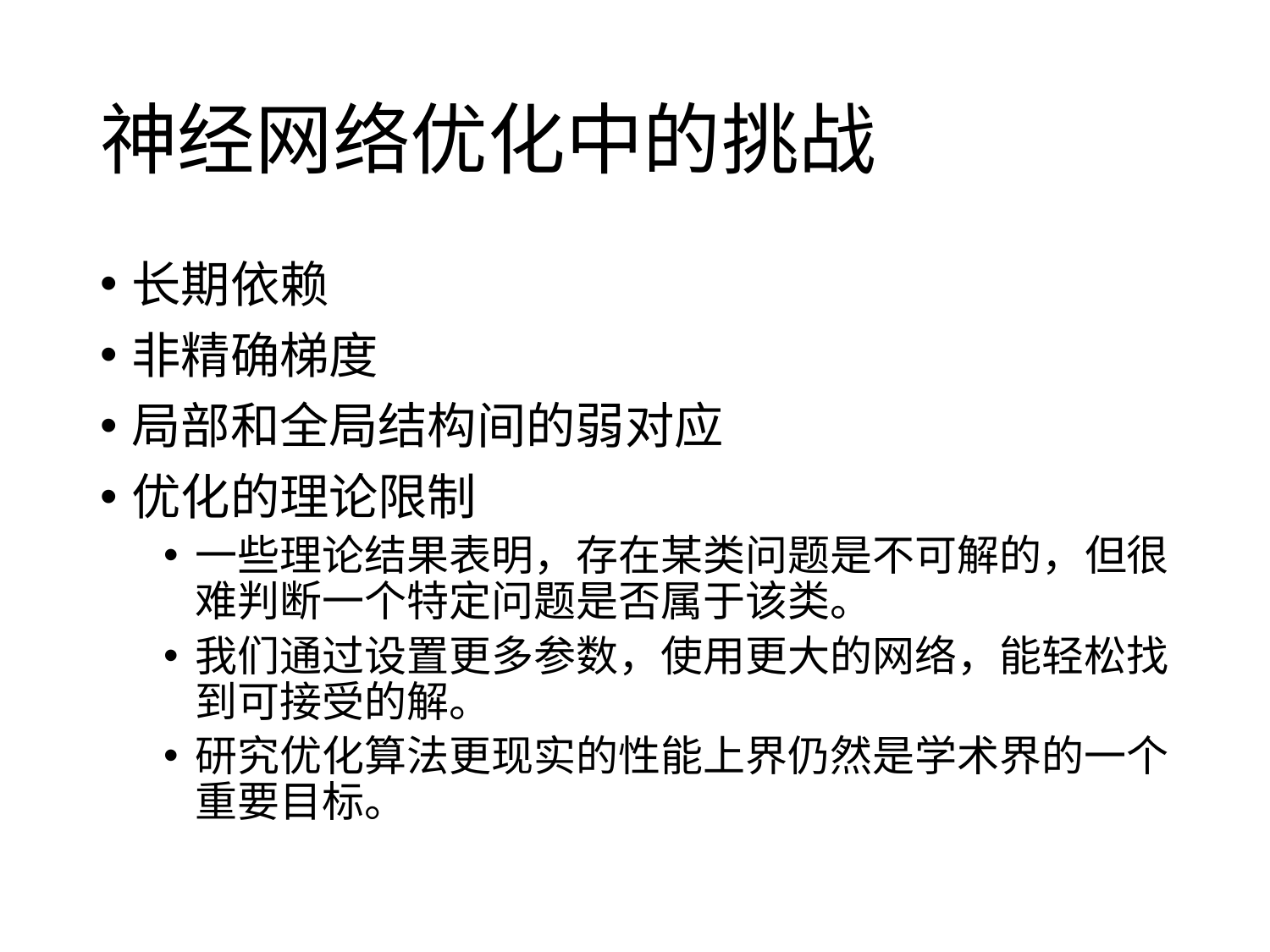

# 神经网络优化中的挑战
长期依赖
非精确梯度
局部和全局结构间的弱对应
优化的理论限制
一些理论结果表明，存在某类问题是不可解的，但很难判断一个特定问题是否属于该类。
我们通过设置更多参数，使用更大的网络，能轻松找到可接受的解。
研究优化算法更现实的性能上界仍然是学术界的一个重要目标。